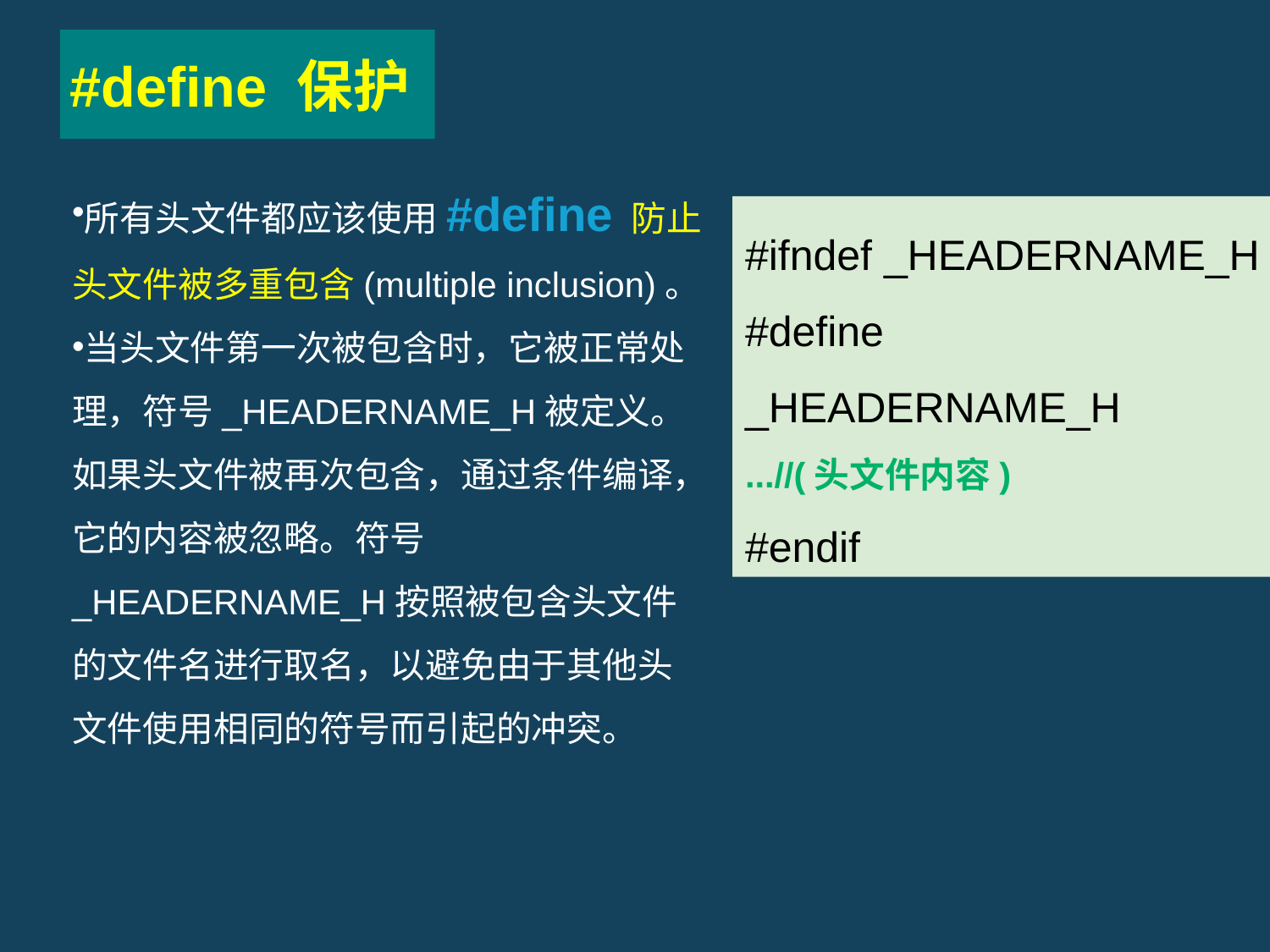

# #define 保护
所有头文件都应该使用#define 防止头文件被多重包含(multiple inclusion)。
当头文件第一次被包含时，它被正常处理，符号_HEADERNAME_H被定义。如果头文件被再次包含，通过条件编译，它的内容被忽略。符号_HEADERNAME_H按照被包含头文件的文件名进行取名，以避免由于其他头文件使用相同的符号而引起的冲突。
#ifndef _HEADERNAME_H
#define _HEADERNAME_H
...//(头文件内容)
#endif